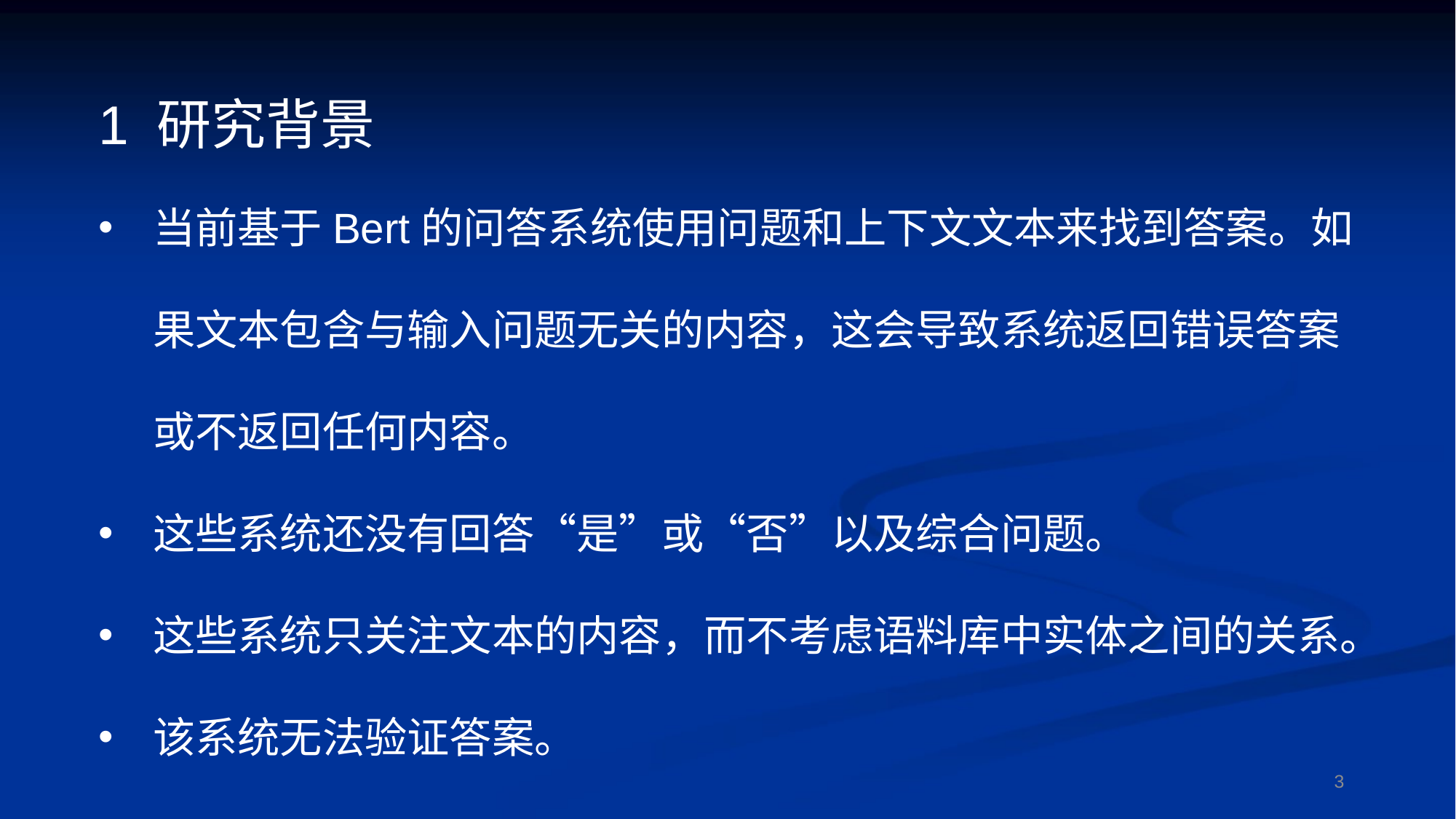

1 研究背景
当前基于Bert的问答系统使用问题和上下文文本来找到答案。如果文本包含与输入问题无关的内容，这会导致系统返回错误答案或不返回任何内容。
这些系统还没有回答“是”或“否”以及综合问题。
这些系统只关注文本的内容，而不考虑语料库中实体之间的关系。
该系统无法验证答案。
3